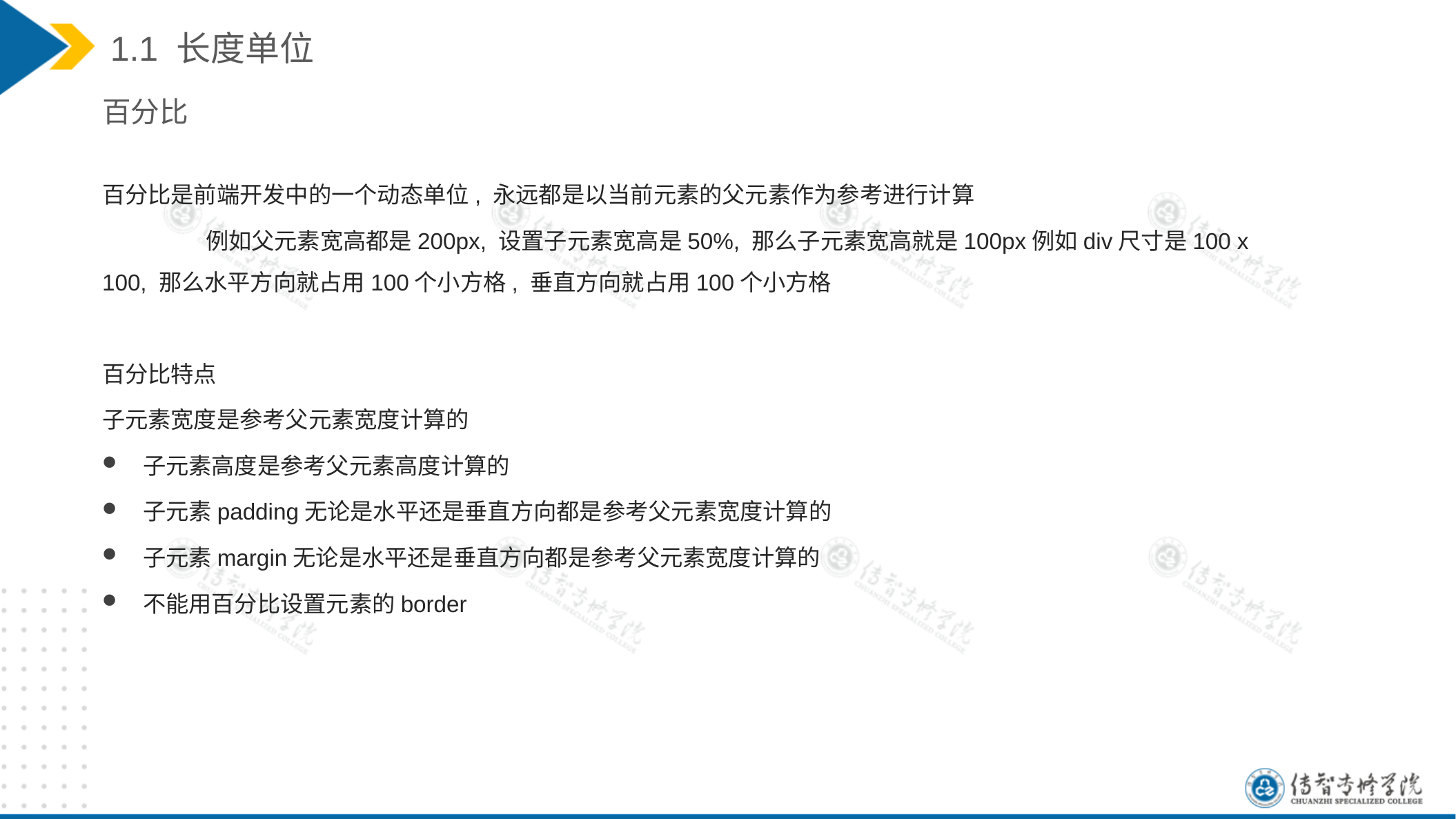

1.1 长度单位
百分比

百分比是前端开发中的一个动态单位, 永远都是以当前元素的父元素作为参考进行计算
	例如父元素宽高都是200px, 设置子元素宽高是50%, 那么子元素宽高就是100px例如div尺寸是100 x 100, 那么水平方向就占用100个小方格, 垂直方向就占用100个小方格

百分比特点
子元素宽度是参考父元素宽度计算的
子元素高度是参考父元素高度计算的
子元素padding无论是水平还是垂直方向都是参考父元素宽度计算的
子元素margin无论是水平还是垂直方向都是参考父元素宽度计算的
不能用百分比设置元素的border